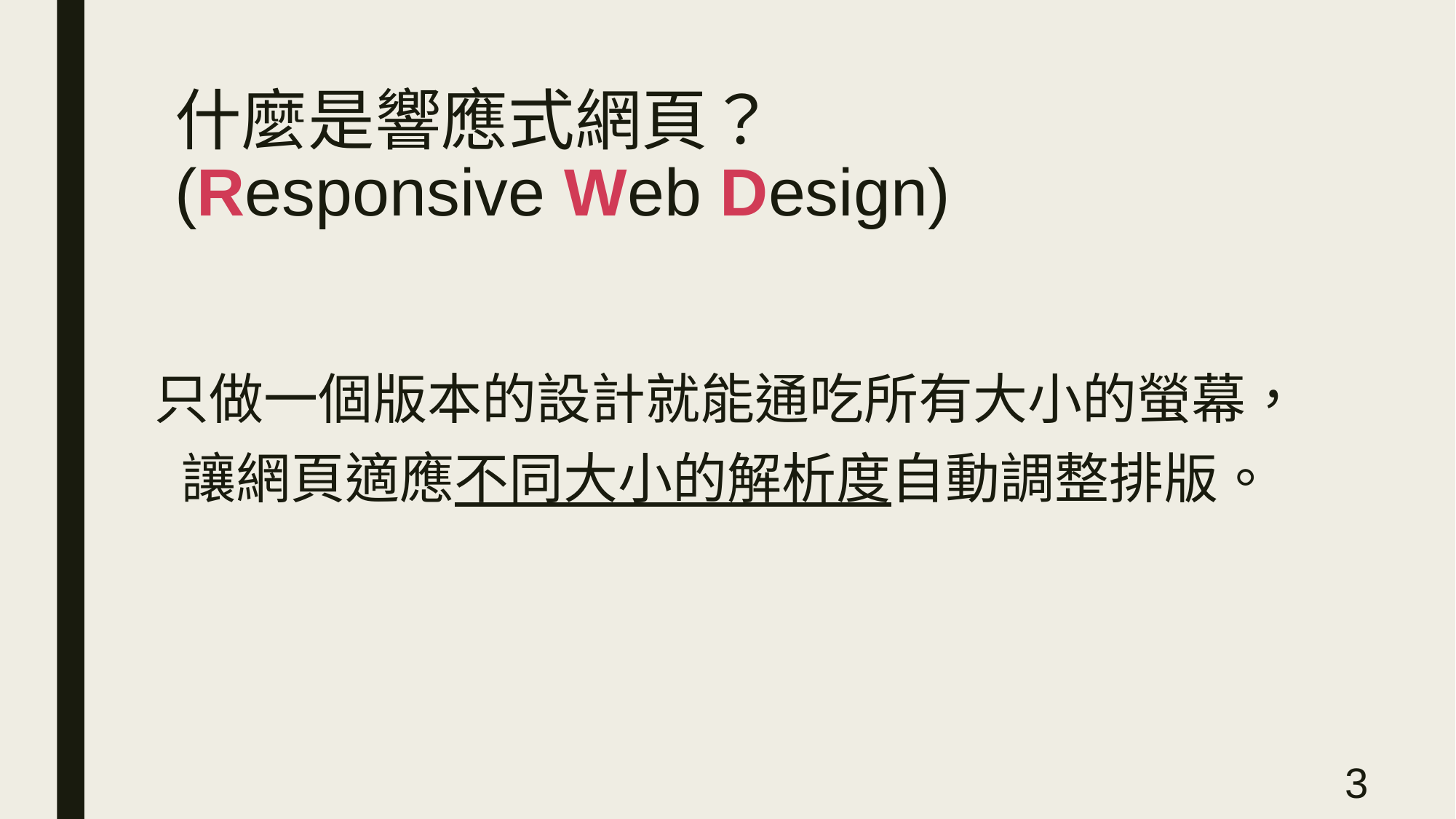

# 什麼是響應式網頁？ (Responsive Web Design)
只做一個版本的設計就能通吃所有大小的螢幕，
讓網頁適應不同大小的解析度自動調整排版。
3